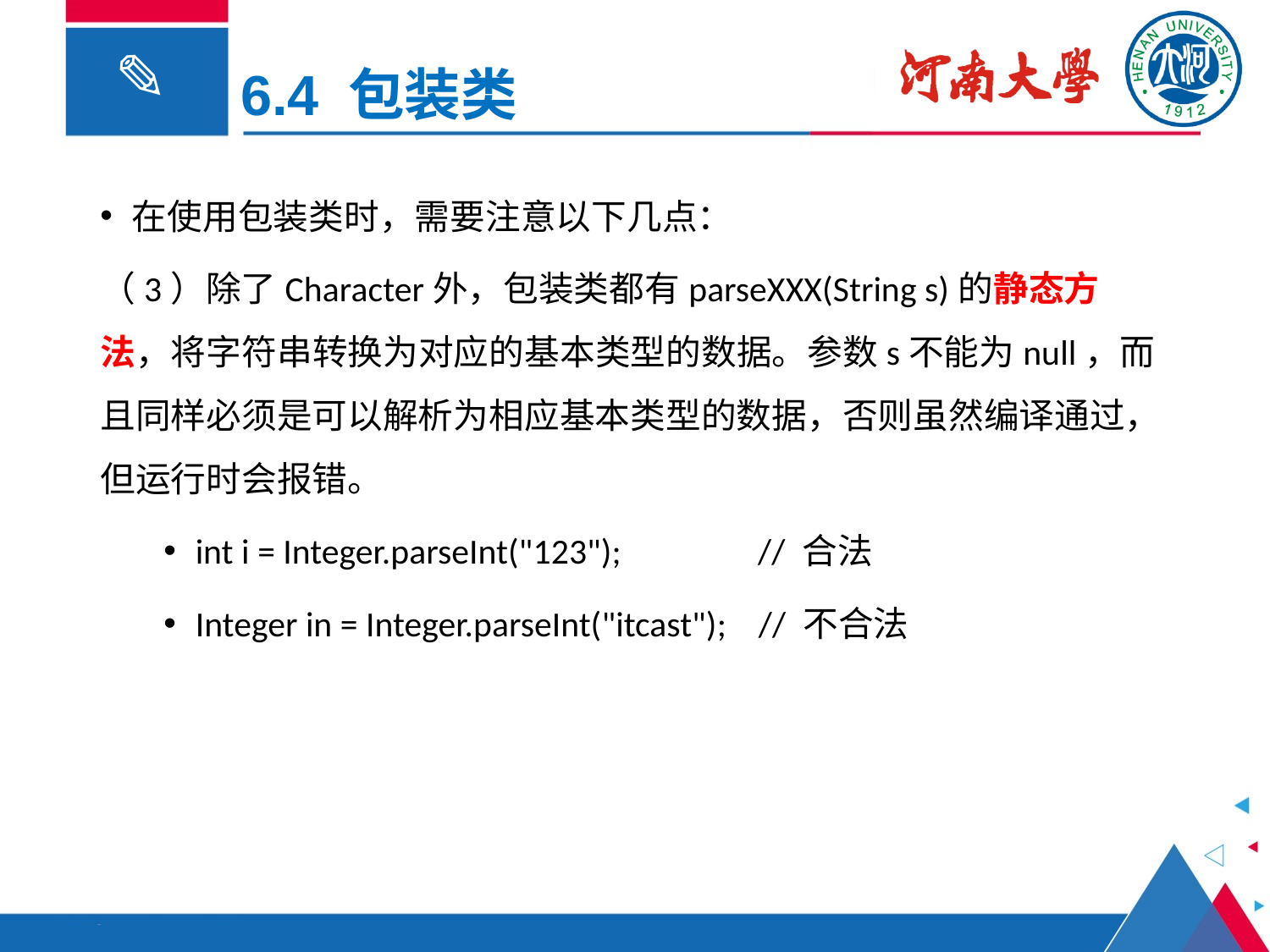

6.4 包装类
在使用包装类时，需要注意以下几点：
（3）除了Character外，包装类都有parseXXX(String s)的静态方法，将字符串转换为对应的基本类型的数据。参数s不能为null，而且同样必须是可以解析为相应基本类型的数据，否则虽然编译通过，但运行时会报错。
int i = Integer.parseInt("123");                 // 合法
Integer in = Integer.parseInt("itcast");    // 不合法